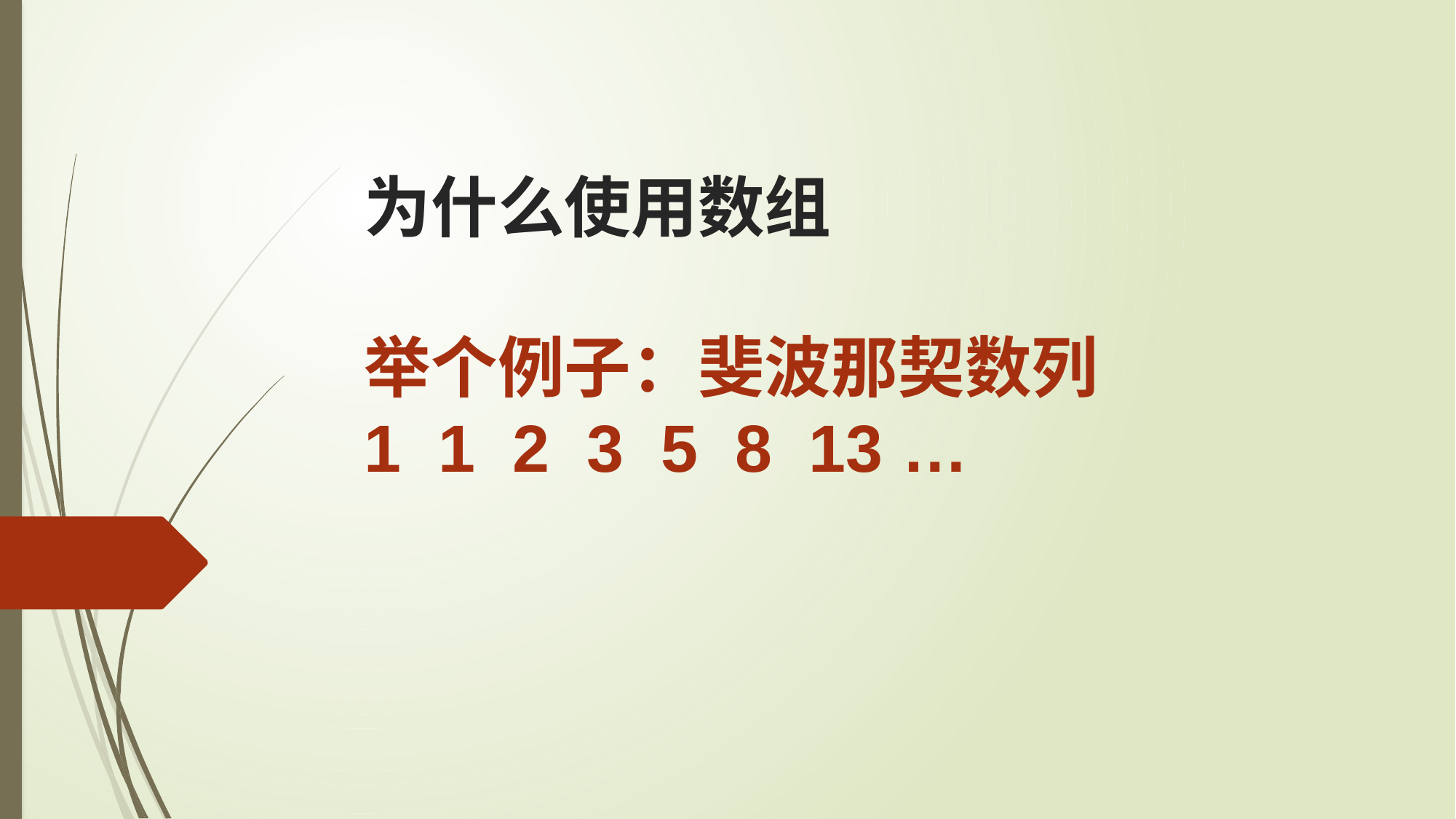

为什么使用数组

举个例子：斐波那契数列
1  1  2  3  5  8  13 …